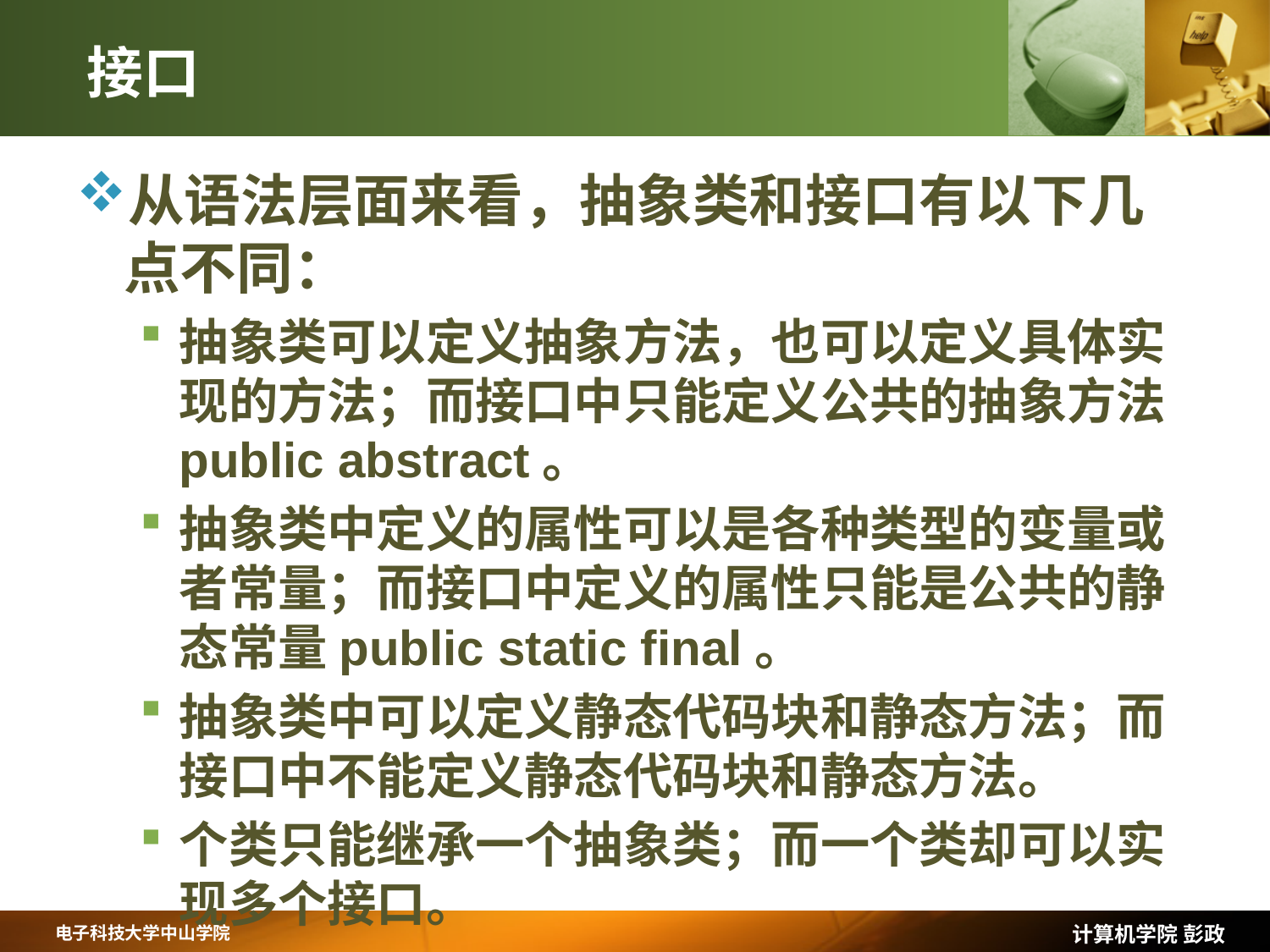

# 接口
从语法层面来看，抽象类和接口有以下几点不同：
抽象类可以定义抽象方法，也可以定义具体实现的方法；而接口中只能定义公共的抽象方法public abstract。
抽象类中定义的属性可以是各种类型的变量或者常量；而接口中定义的属性只能是公共的静态常量public static final。
抽象类中可以定义静态代码块和静态方法；而接口中不能定义静态代码块和静态方法。
个类只能继承一个抽象类；而一个类却可以实现多个接口。
计算机学院 彭政
电子科技大学中山学院